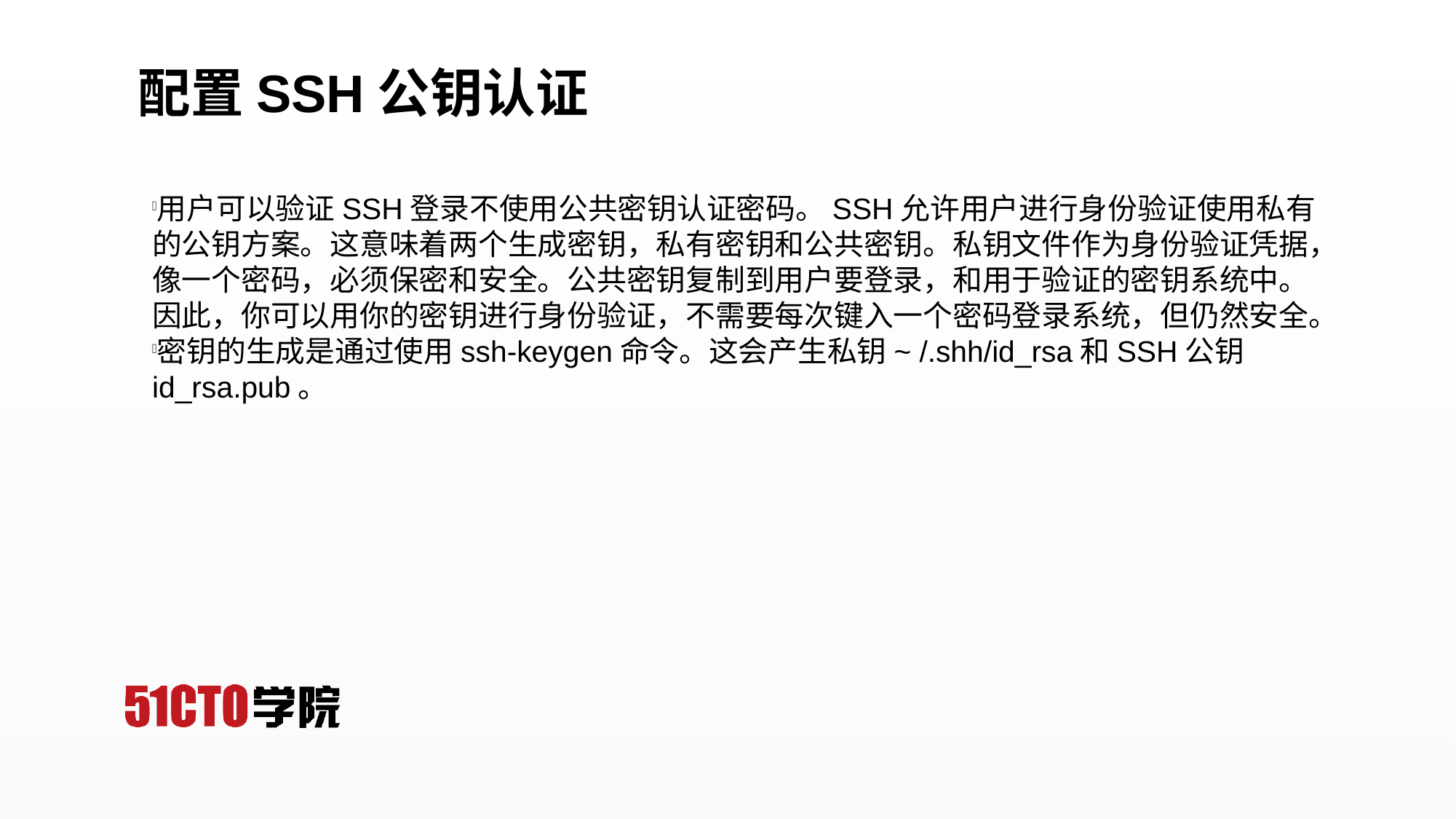

配置SSH公钥认证
用户可以验证SSH登录不使用公共密钥认证密码。SSH允许用户进行身份验证使用私有的公钥方案。这意味着两个生成密钥，私有密钥和公共密钥。私钥文件作为身份验证凭据，像一个密码，必须保密和安全。公共密钥复制到用户要登录，和用于验证的密钥系统中。因此，你可以用你的密钥进行身份验证，不需要每次键入一个密码登录系统，但仍然安全。
密钥的生成是通过使用ssh-keygen命令。这会产生私钥~ /.shh/id_rsa和SSH公钥id_rsa.pub。